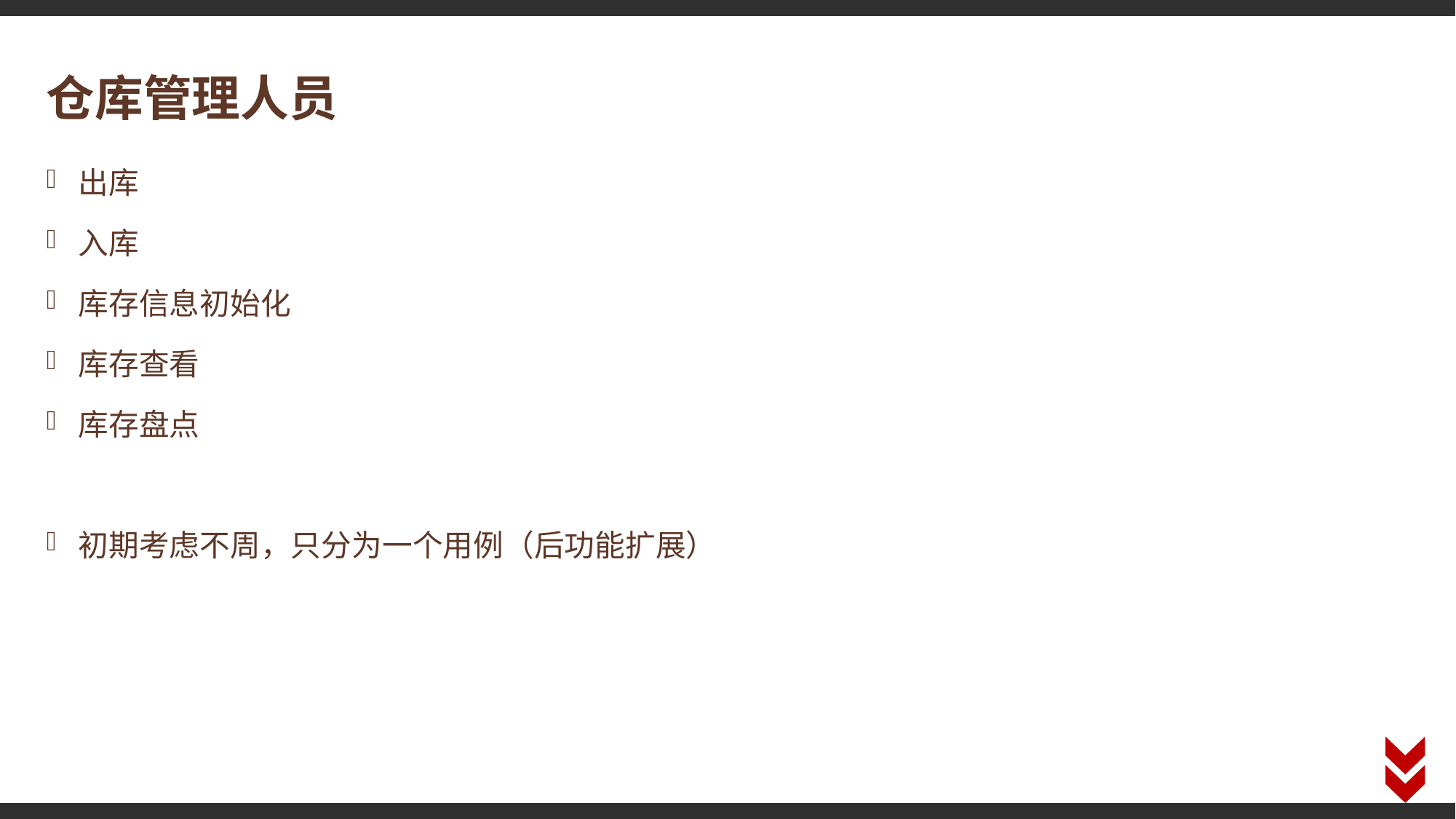

# 仓库管理人员
出库
入库
库存信息初始化
库存查看
库存盘点

初期考虑不周，只分为一个用例（后功能扩展）